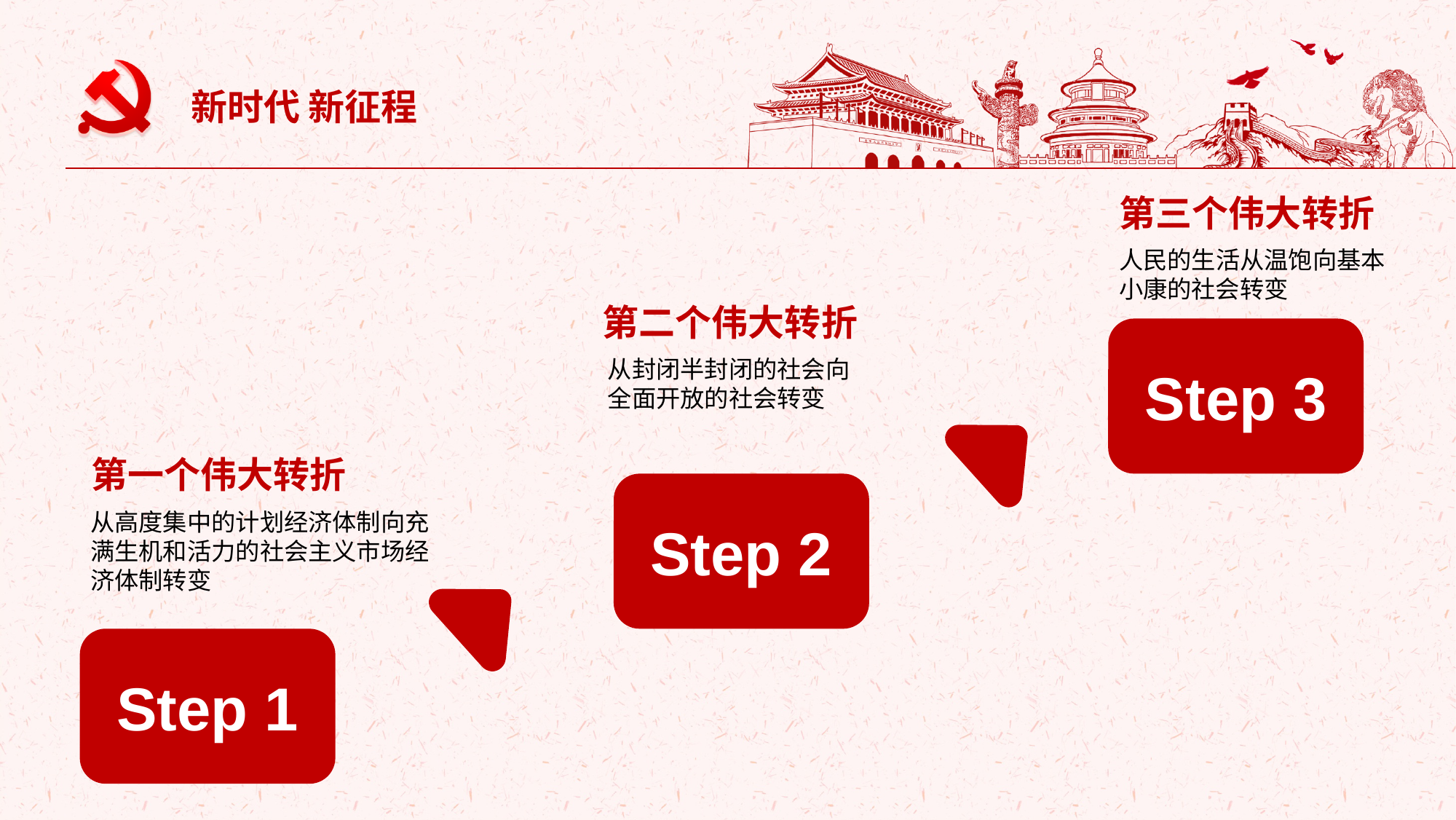

新时代 新征程
第三个伟大转折
人民的生活从温饱向基本小康的社会转变
第二个伟大转折
从封闭半封闭的社会向全面开放的社会转变

Step 2
Step 3
第一个伟大转折
Step 1
从高度集中的计划经济体制向充满生机和活力的社会主义市场经济体制转变